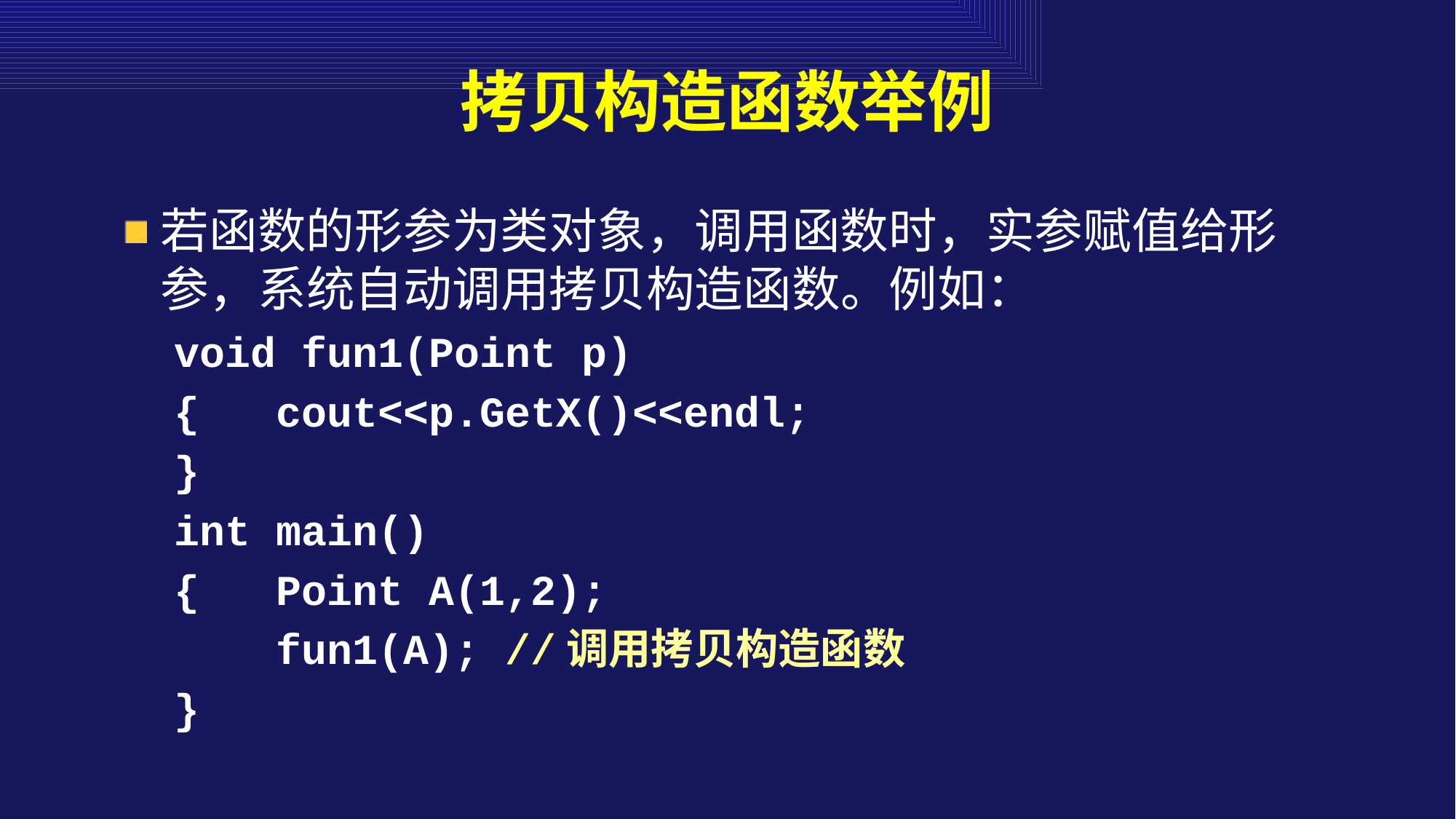

# 拷贝构造函数举例
若函数的形参为类对象，调用函数时，实参赋值给形参，系统自动调用拷贝构造函数。例如：
void fun1(Point p)
{   cout<<p.GetX()<<endl;
}
int main()
{   Point A(1,2);
    fun1(A); //调用拷贝构造函数
}